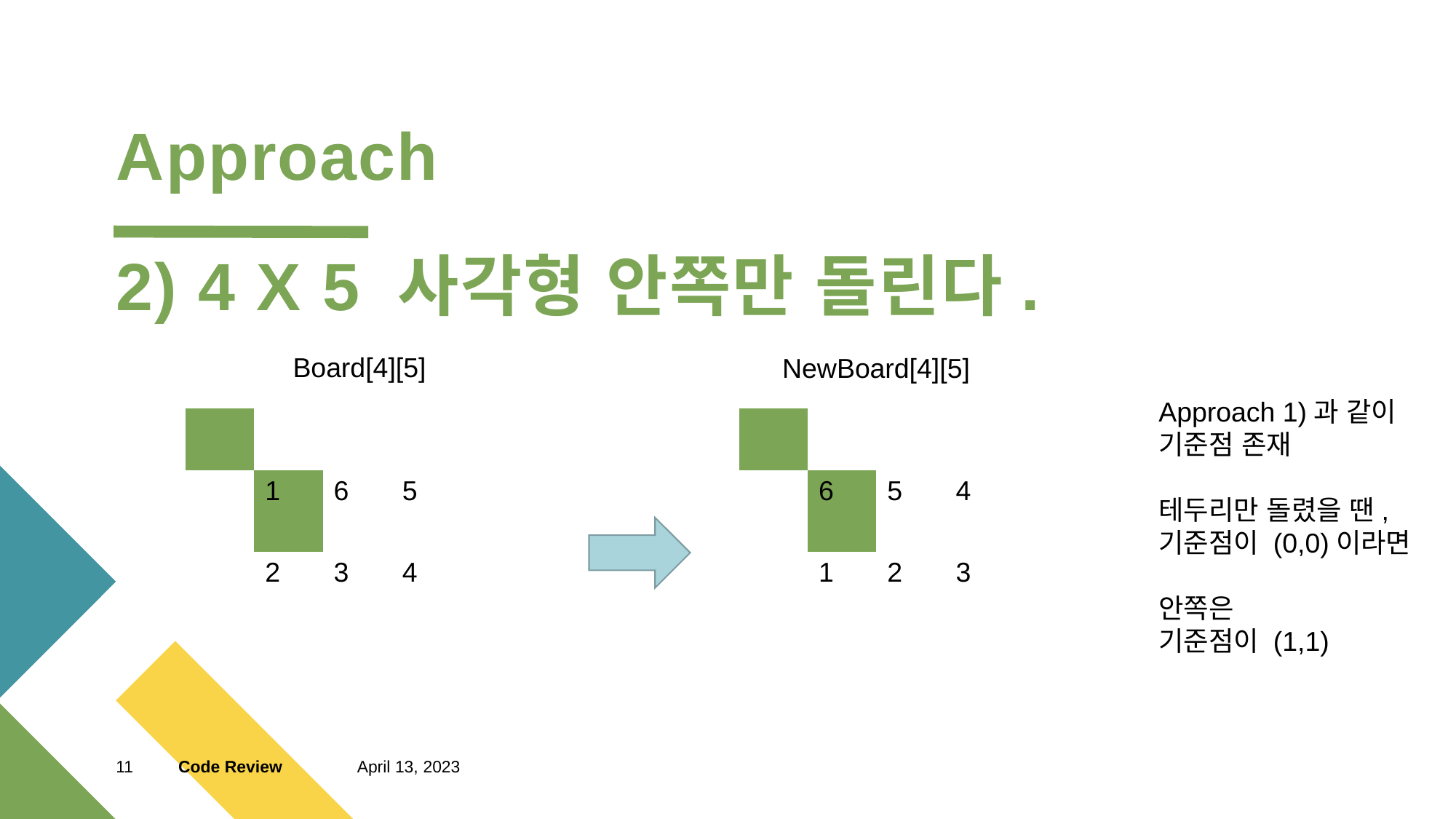

# Approach
2) 4 X 5 사각형 안쪽만 돌린다.
Board[4][5]
NewBoard[4][5]
Approach 1)과 같이
기준점 존재

테두리만 돌렸을 땐,
기준점이 (0,0)이라면

안쪽은
기준점이 (1,1)
|  |  |  |  |  |
| --- | --- | --- | --- | --- |
|  | 6 | 5 | 4 |  |
|  | 1 | 2 | 3 |  |
|  |  |  |  |  |
|  |  |  |  |  |
| --- | --- | --- | --- | --- |
|  | 1 | 6 | 5 |  |
|  | 2 | 3 | 4 |  |
|  |  |  |  |  |

11
Code Review
April 13, 2023